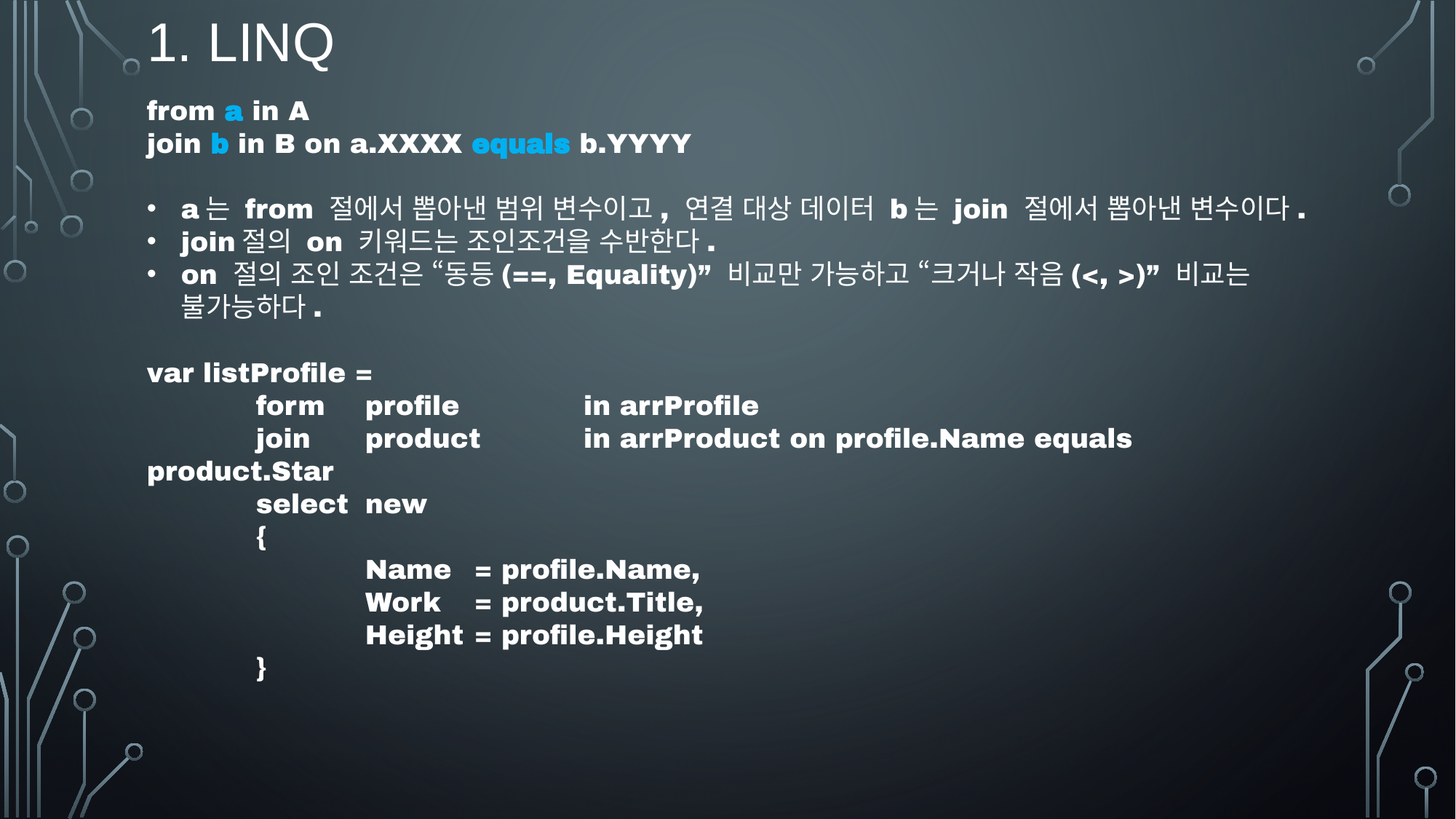

# 1. linq
from a in A
join b in B on a.XXXX equals b.YYYY

a는 from 절에서 뽑아낸 범위 변수이고, 연결 대상 데이터 b는 join 절에서 뽑아낸 변수이다.
join절의 on 키워드는 조인조건을 수반한다.
on 절의 조인 조건은 “동등(==, Equality)” 비교만 가능하고 “크거나 작음(<, >)” 비교는 불가능하다.

var listProfile =
	form 	profile 		in arrProfile
	join 	product 	in arrProduct on profile.Name equals product.Star
	select	new
	{
		Name 	= profile.Name,
		Work	= product.Title,
		Height	= profile.Height
	}